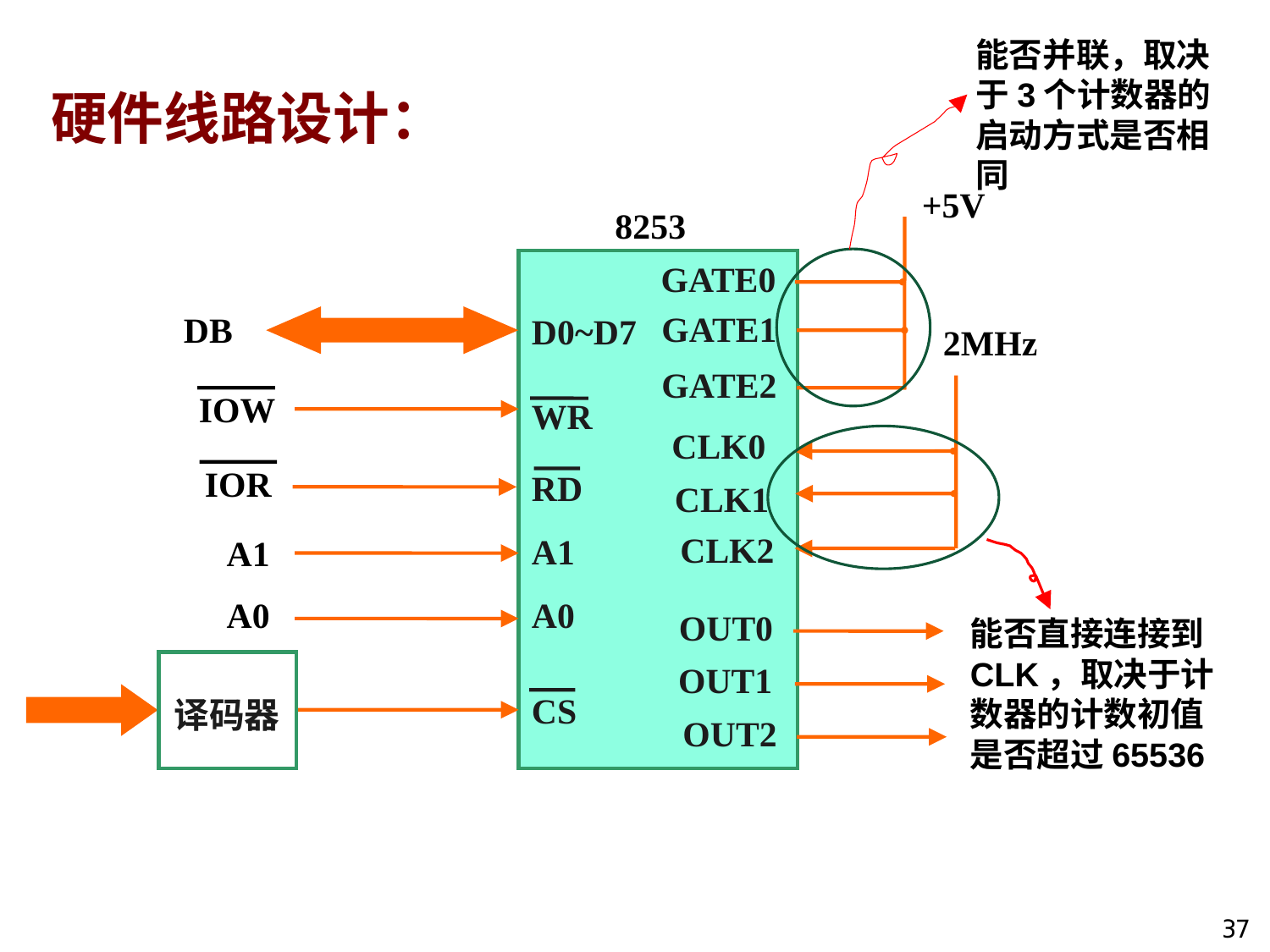

能否并联，取决于3个计数器的启动方式是否相同
# 硬件线路设计：

+5V
8253

GATE0

GATE1
DB
D0~D7

2MHz

GATE2

IOW

WR

CLK0

IOR
RD

CLK1

CLK2
A1
A1

A0
A0
OUT0
能否直接连接到CLK，取决于计数器的计数初值是否超过65536

OUT1
译码器
CS

OUT2

37